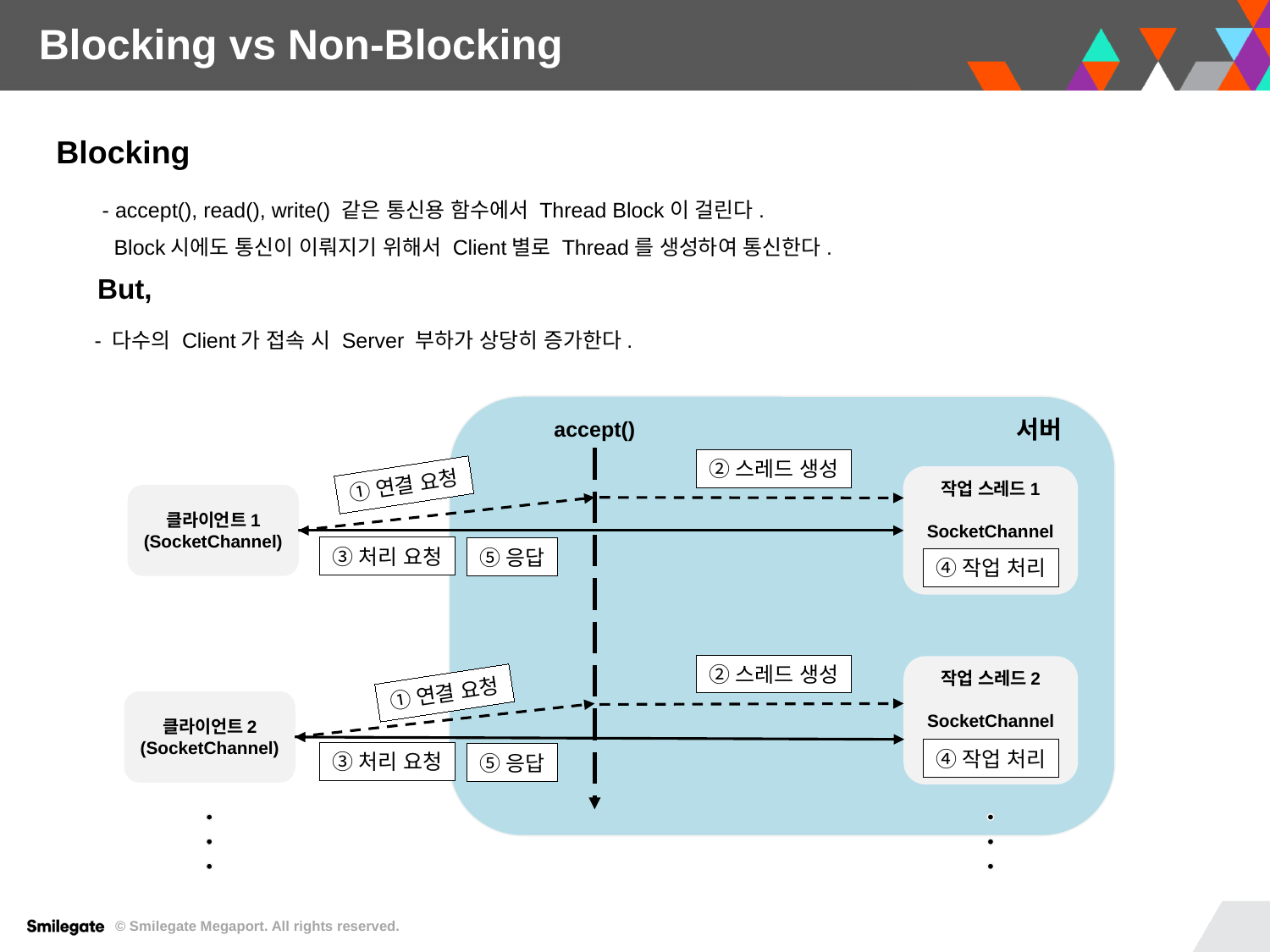

Blocking vs Non-Blocking
Blocking
- accept(), read(), write() 같은 통신용 함수에서 Thread Block이 걸린다.
  Block시에도 통신이 이뤄지기 위해서 Client별로 Thread를 생성하여 통신한다.
But,
- 다수의 Client가 접속 시 Server 부하가 상당히 증가한다.

서버
accept()
②스레드 생성
①연결 요청
클라이언트1
(SocketChannel)
③처리 요청
⑤응답
작업 스레드1

SocketChannel

④작업 처리
②스레드 생성
①연결 요청
클라이언트2
(SocketChannel)
③처리 요청
⑤응답
작업 스레드2

SocketChannel

④작업 처리